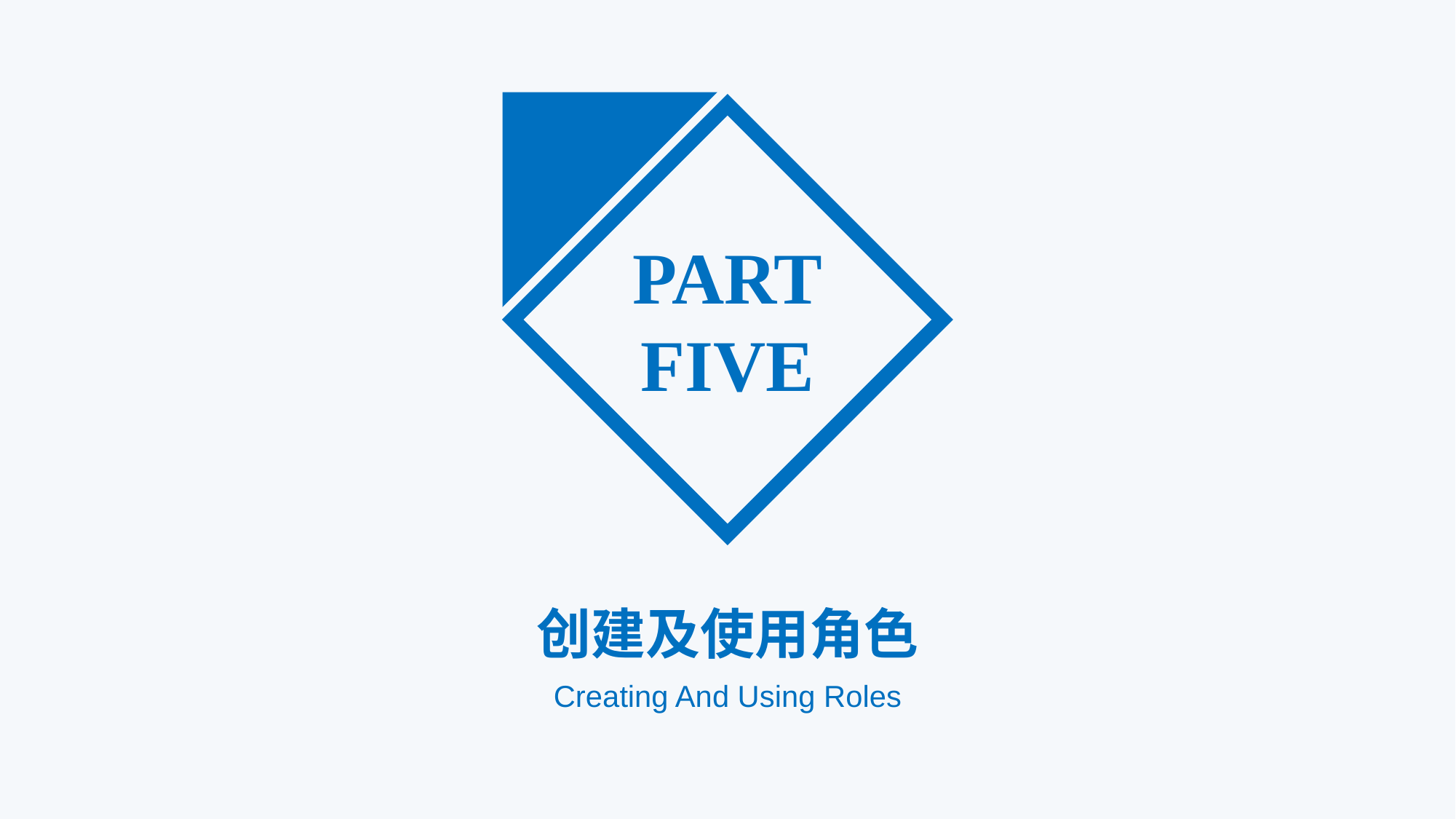

PART
FIVE
创建及使用角色
Creating And Using Roles